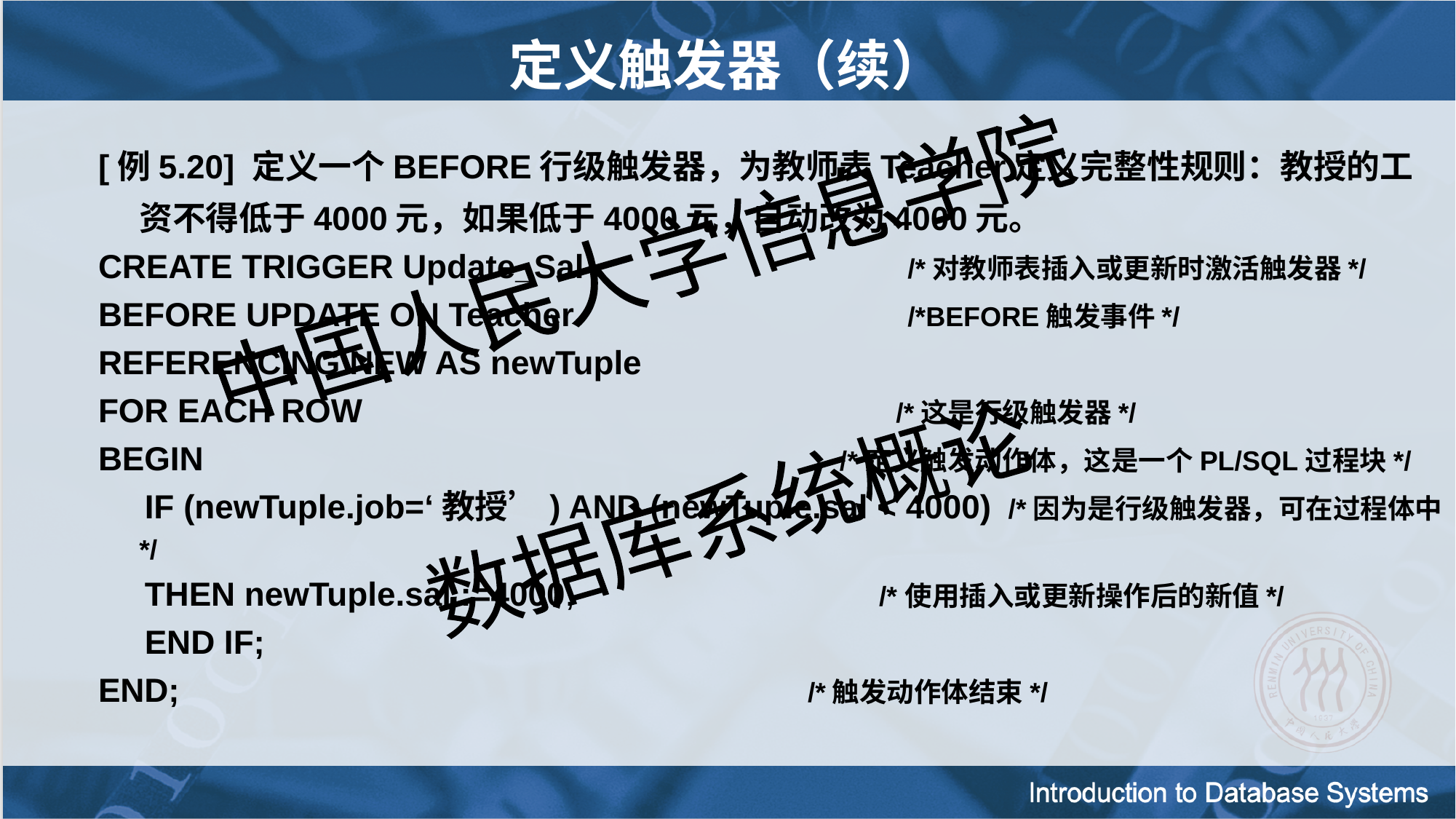

定义触发器（续）
[例5.20] 定义一个BEFORE行级触发器，为教师表Teacher定义完整性规则：教授的工资不得低于4000元，如果低于4000元，自动改为4000元。
CREATE TRIGGER Update_Sal 	                        /*对教师表插入或更新时激活触发器*/
BEFORE UPDATE ON Teacher   	                        /*BEFORE触发事件*/
REFERENCING NEW AS newTuple
FOR EACH ROW  	 			           /*这是行级触发器*/
BEGIN                 	                                                 /*定义触发动作体，这是一个PL/SQL过程块*/
     IF (newTuple.job=‘教授’) AND (newTuple.sal < 4000)  /*因为是行级触发器，可在过程体中*/
     THEN newTuple.sal :=4000;                                        /*使用插入或更新操作后的新值*/
     END IF;
END;                            		                         /*触发动作体结束*/